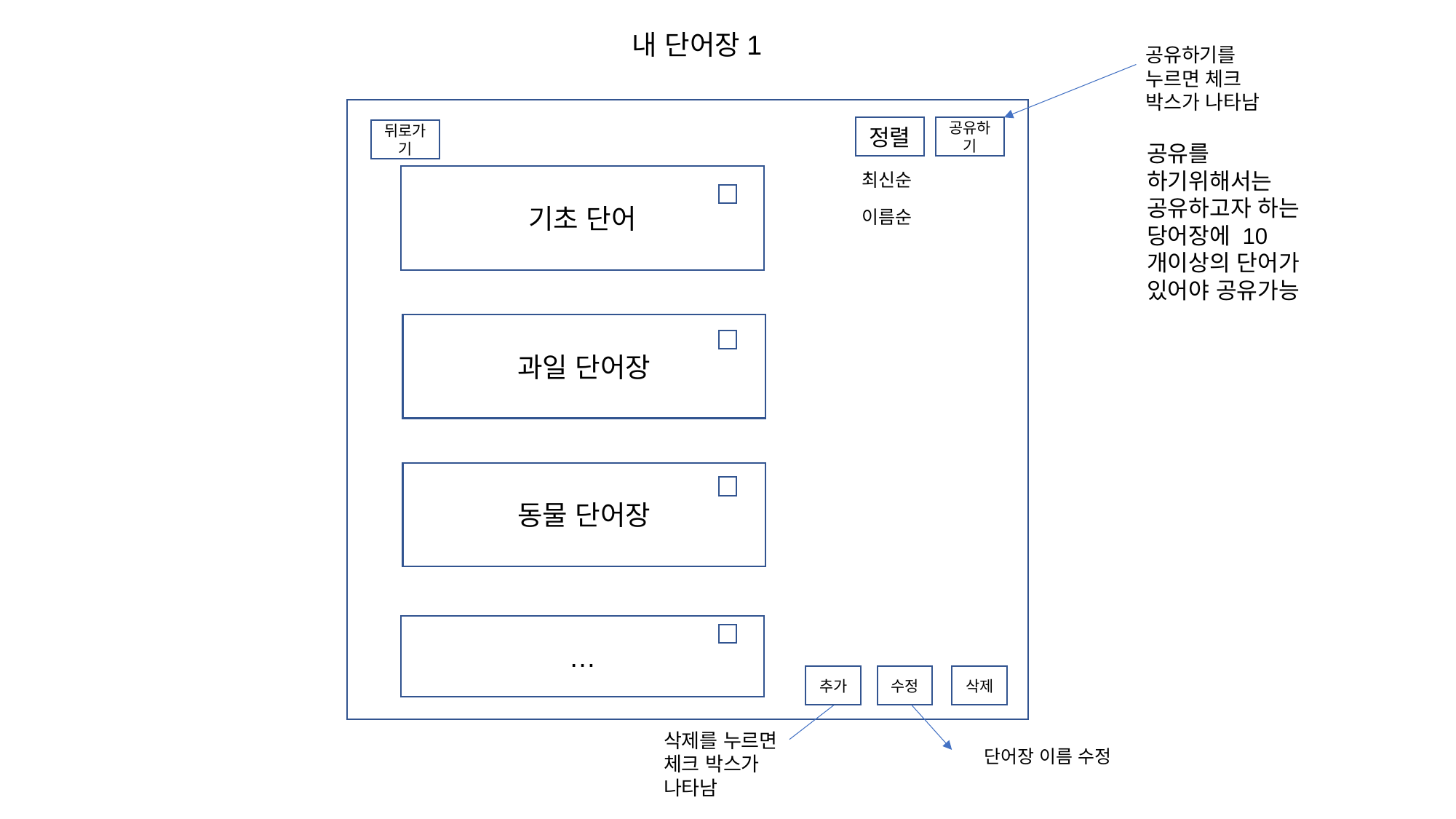

내 단어장1

공유하기를 누르면 체크 박스가 나타남

공유하기
정렬
뒤로가기
공유를 하기위해서는 공유하고자 하는 당어장에 10개이상의 단어가 있어야 공유가능
최신순
기초 단어

이름순
과일 단어장

동물 단어장

…

추가
수정
삭제
삭제를 누르면 체크 박스가 나타남
단어장 이름 수정